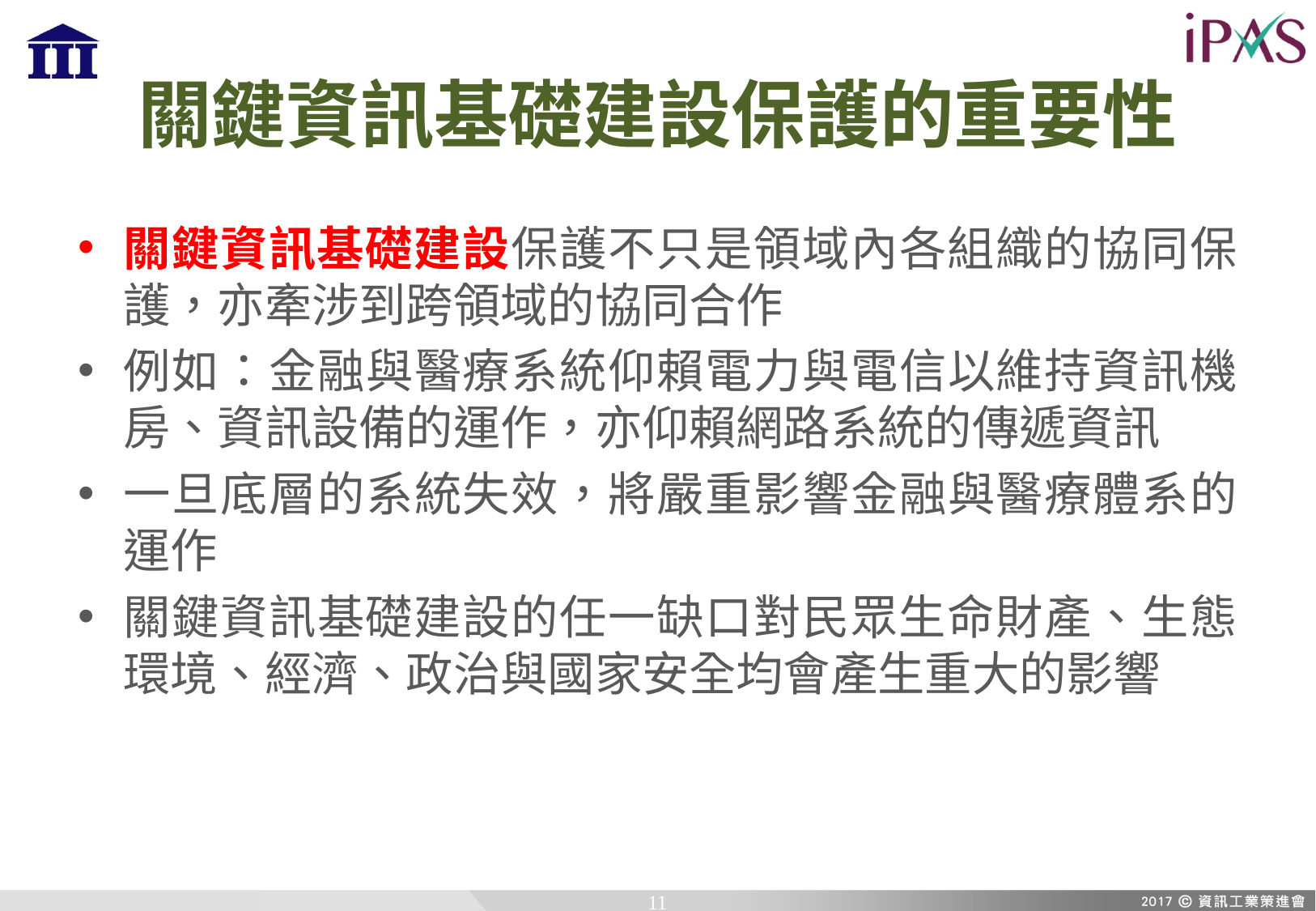

# 關鍵資訊基礎建設保護的重要性
關鍵資訊基礎建設保護不只是領域內各組織的協同保護，亦牽涉到跨領域的協同合作
例如：金融與醫療系統仰賴電力與電信以維持資訊機房、資訊設備的運作，亦仰賴網路系統的傳遞資訊
一旦底層的系統失效，將嚴重影響金融與醫療體系的運作
關鍵資訊基礎建設的任一缺口對民眾生命財產、生態環境、經濟、政治與國家安全均會產生重大的影響
11